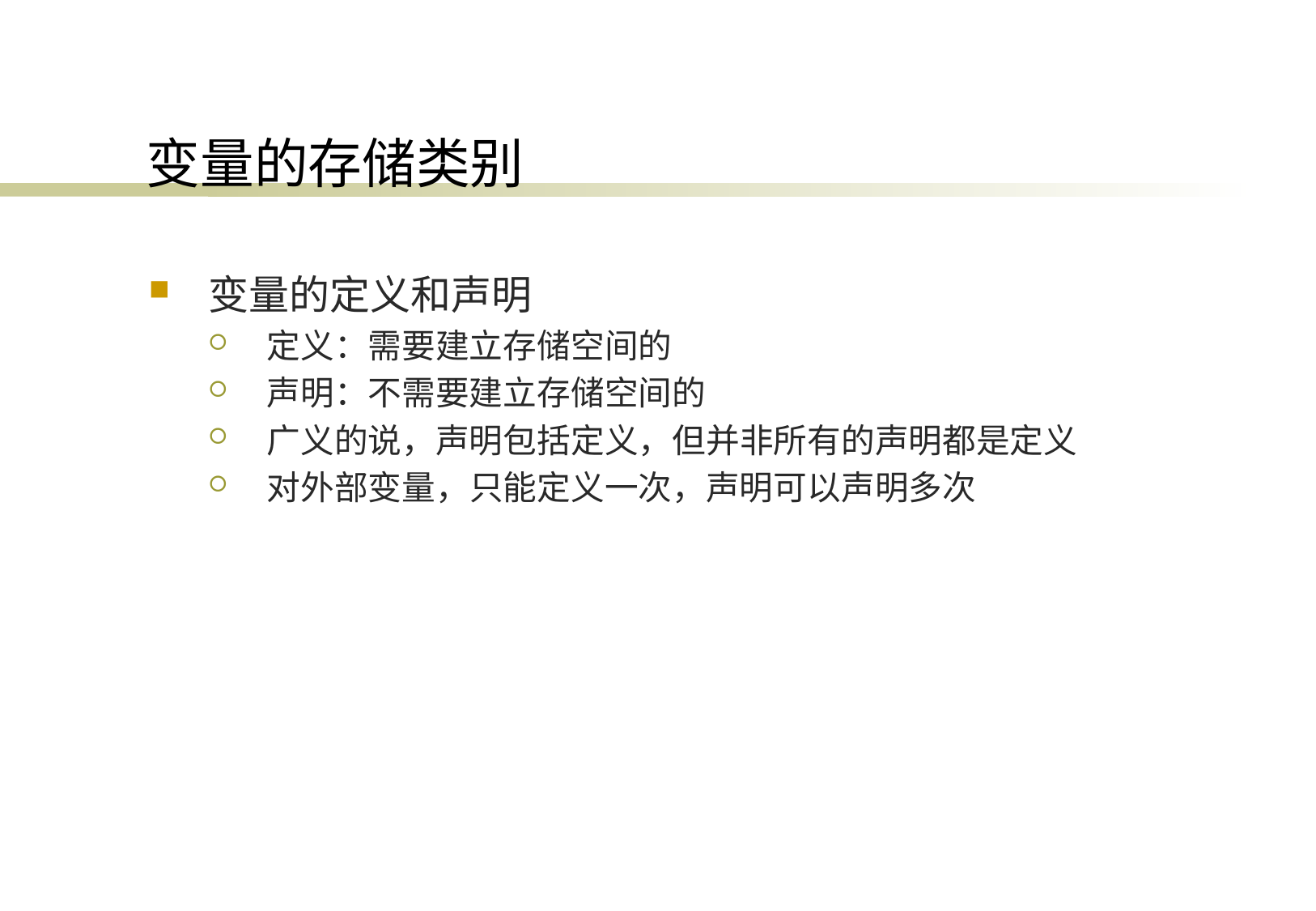

# 变量的存储类别
变量的定义和声明
定义：需要建立存储空间的
声明：不需要建立存储空间的
广义的说，声明包括定义，但并非所有的声明都是定义
对外部变量，只能定义一次，声明可以声明多次